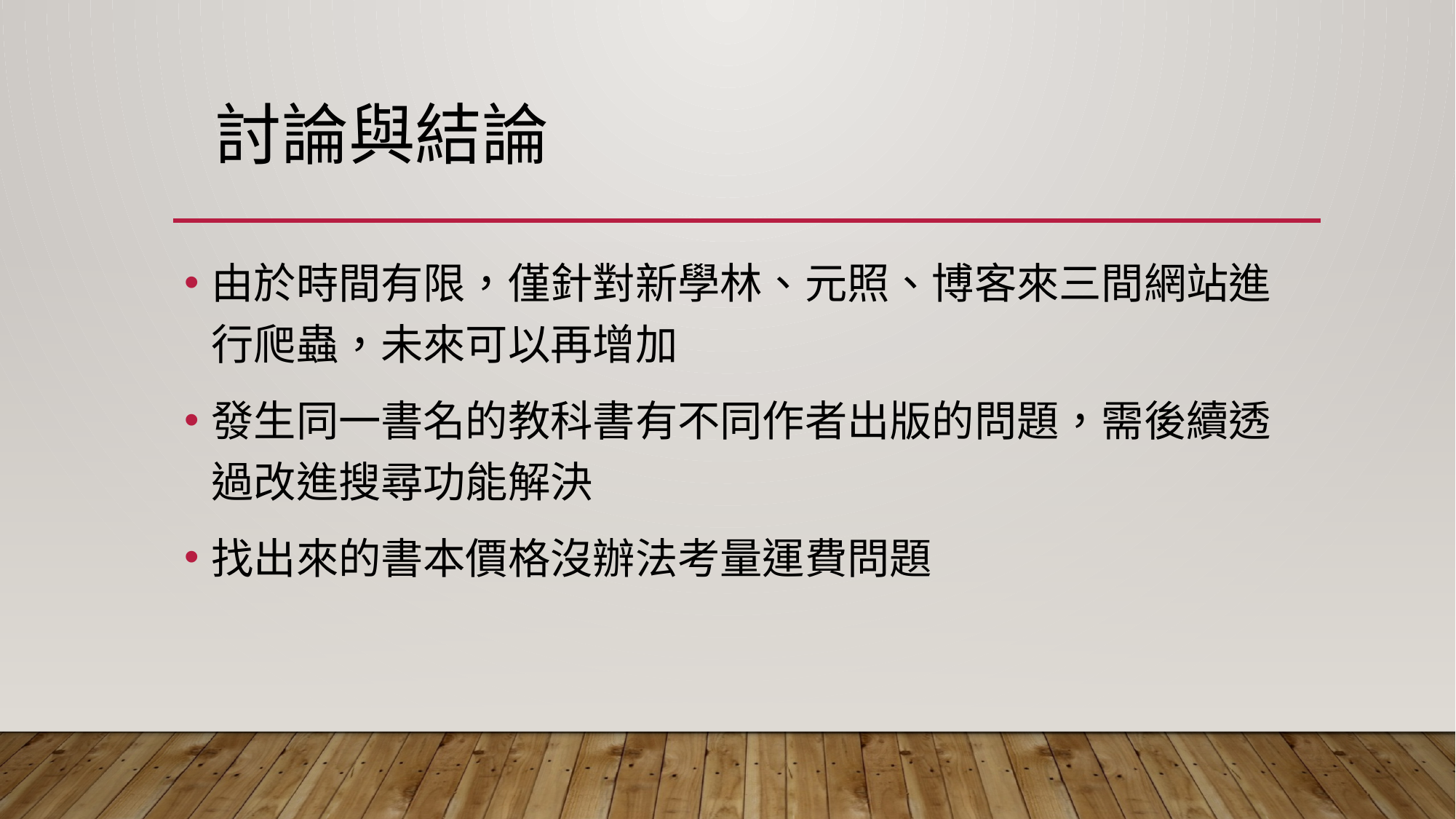

# 討論與結論
由於時間有限，僅針對新學林、元照、博客來三間網站進行爬蟲，未來可以再增加
發生同一書名的教科書有不同作者出版的問題，需後續透過改進搜尋功能解決
找出來的書本價格沒辦法考量運費問題